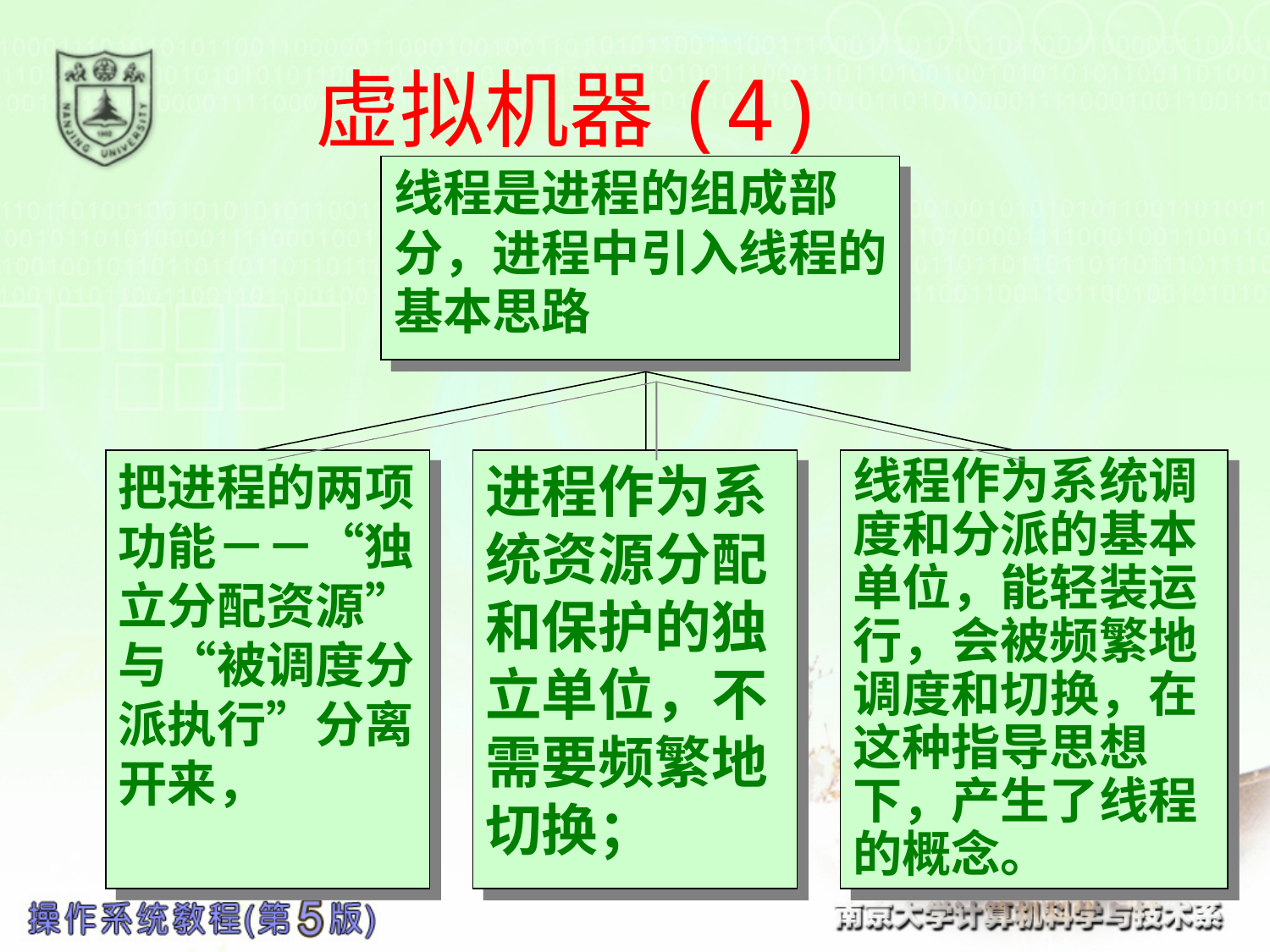

# 虚拟机器(4)
线程是进程的组成部分，进程中引入线程的基本思路

把进程的两项功能－－“独立分配资源”与“被调度分派执行”分离开来，

进程作为系统资源分配和保护的独立单位，不需要频繁地切换；

线程作为系统调度和分派的基本单位，能轻装运行，会被频繁地调度和切换，在这种指导思想下，产生了线程的概念。